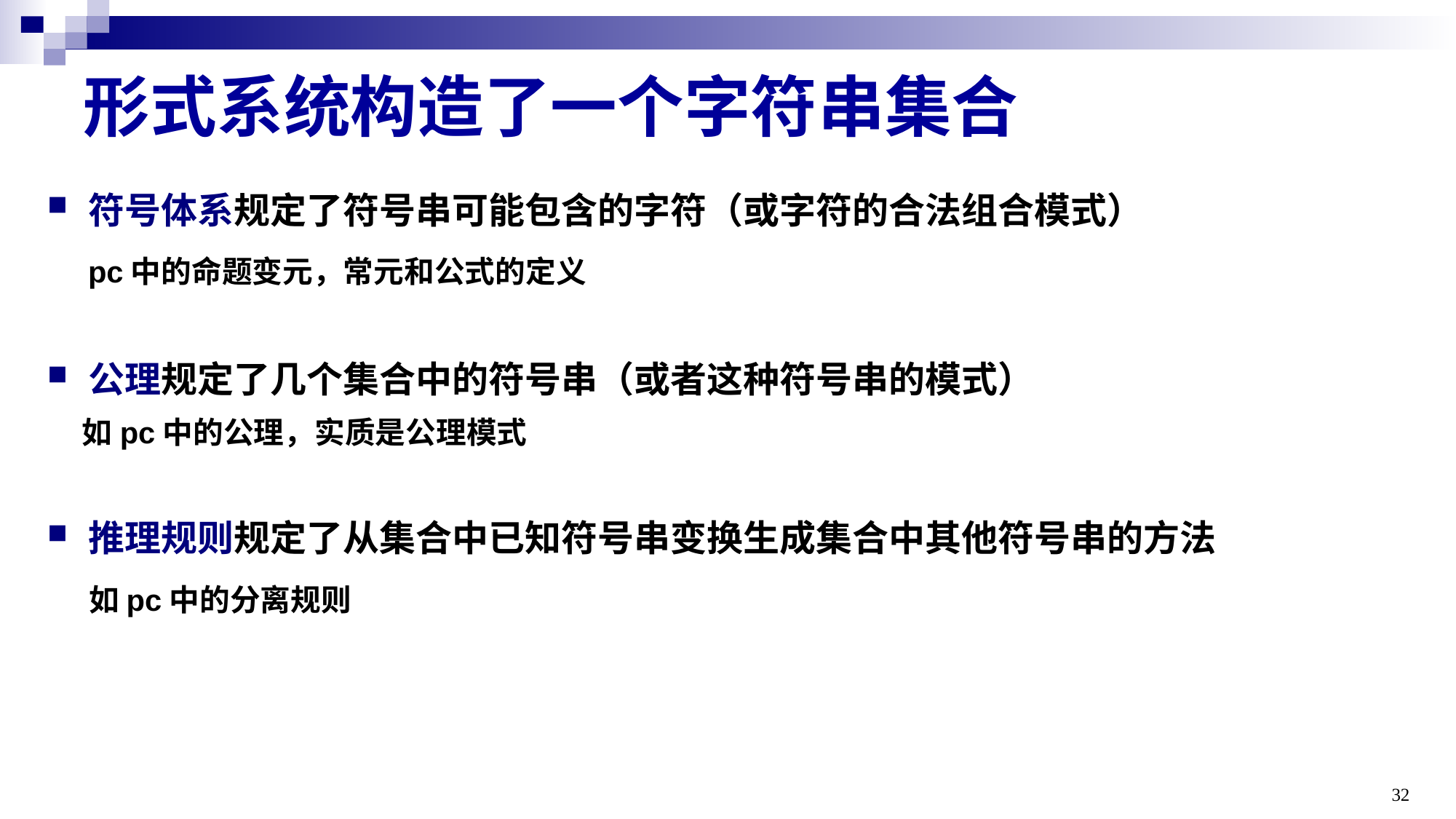

# 形式系统构造了一个字符串集合
符号体系规定了符号串可能包含的字符（或字符的合法组合模式）
    pc中的命题变元，常元和公式的定义

公理规定了几个集合中的符号串（或者这种符号串的模式）
    如pc中的公理，实质是公理模式

推理规则规定了从集合中已知符号串变换生成集合中其他符号串的方法
    如pc中的分离规则
32